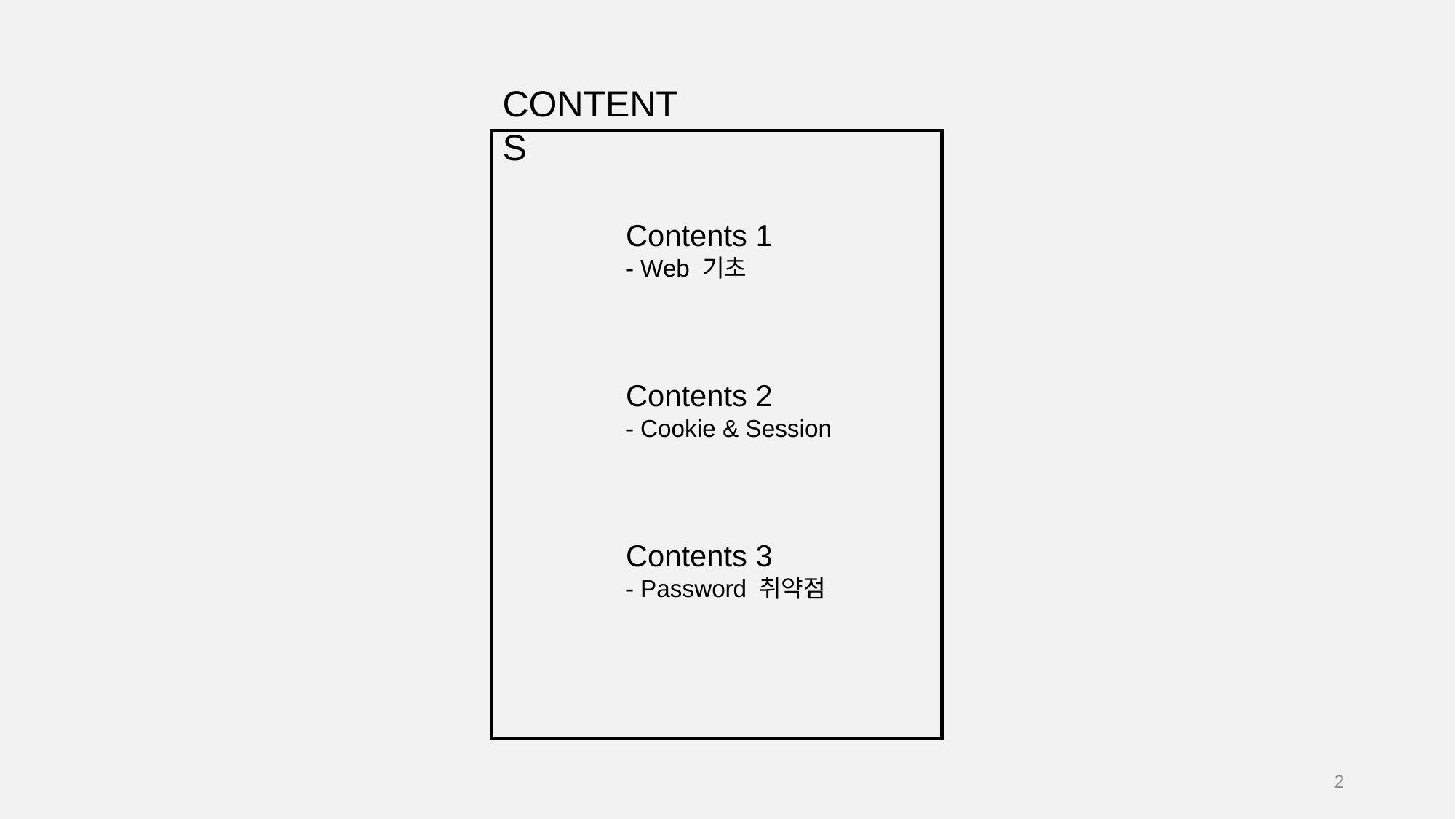

CONTENTS

Contents 1
- Web 기초
Contents 2
- Cookie & Session
Contents 3
- Password 취약점
2